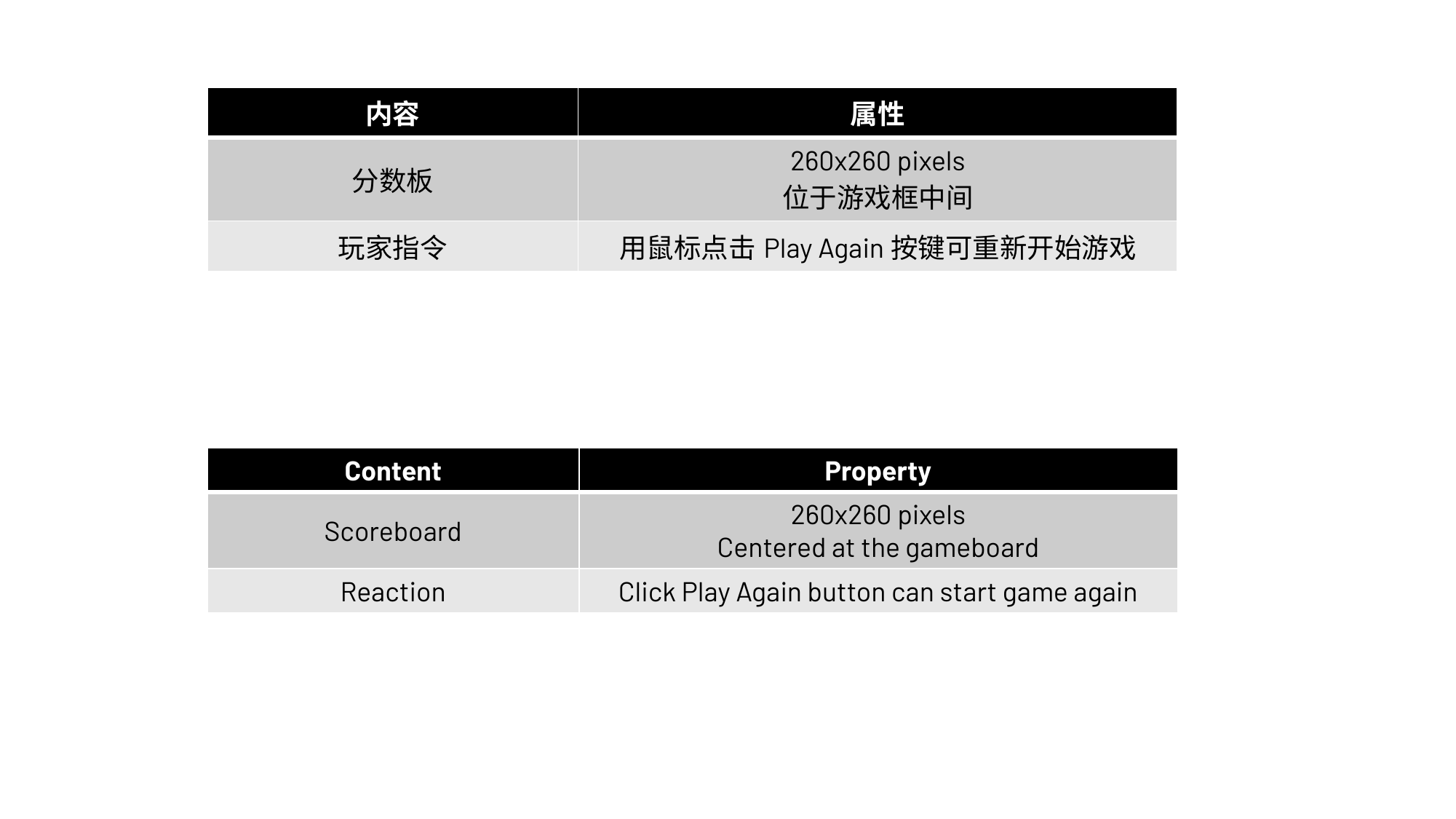

| 内容 | 属性 |
| --- | --- |
| 分数板 | 260x260 pixels 位于游戏框中间 |
| 玩家指令 | 用鼠标点击Play Again按键可重新开始游戏 |
| Content | Property |
| --- | --- |
| Scoreboard | 260x260 pixels Centered at the gameboard |
| Reaction | Click Play Again button can start game again |